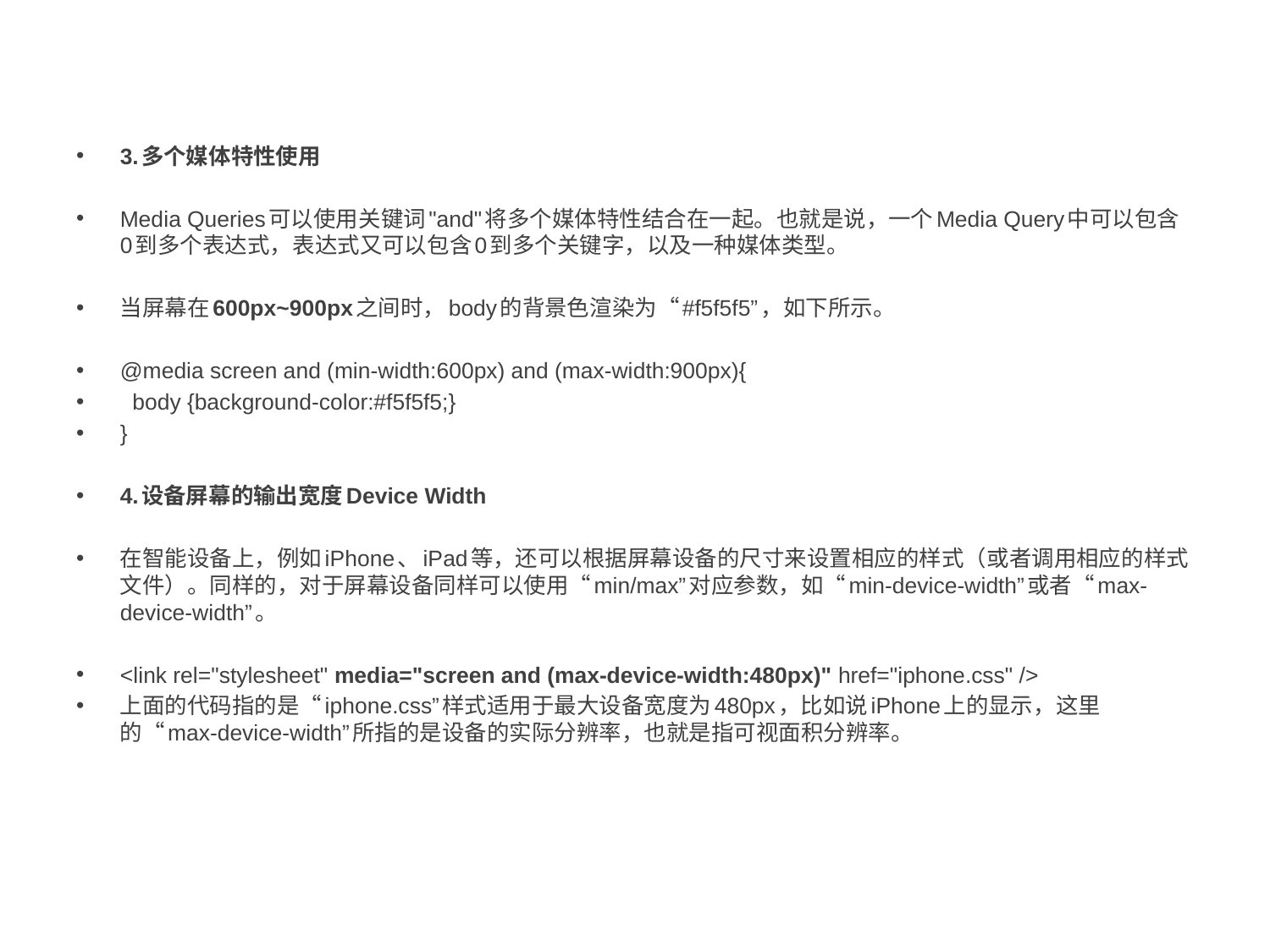

#
3.多个媒体特性使用

Media Queries可以使用关键词"and"将多个媒体特性结合在一起。也就是说，一个Media Query中可以包含0到多个表达式，表达式又可以包含0到多个关键字，以及一种媒体类型。

当屏幕在600px~900px之间时，body的背景色渲染为“#f5f5f5”，如下所示。

@media screen and (min-width:600px) and (max-width:900px){
  body {background-color:#f5f5f5;}
}

4.设备屏幕的输出宽度Device Width

在智能设备上，例如iPhone、iPad等，还可以根据屏幕设备的尺寸来设置相应的样式（或者调用相应的样式文件）。同样的，对于屏幕设备同样可以使用“min/max”对应参数，如“min-device-width”或者“max-device-width”。

<link rel="stylesheet" media="screen and (max-device-width:480px)" href="iphone.css" />
上面的代码指的是“iphone.css”样式适用于最大设备宽度为480px，比如说iPhone上的显示，这里的“max-device-width”所指的是设备的实际分辨率，也就是指可视面积分辨率。